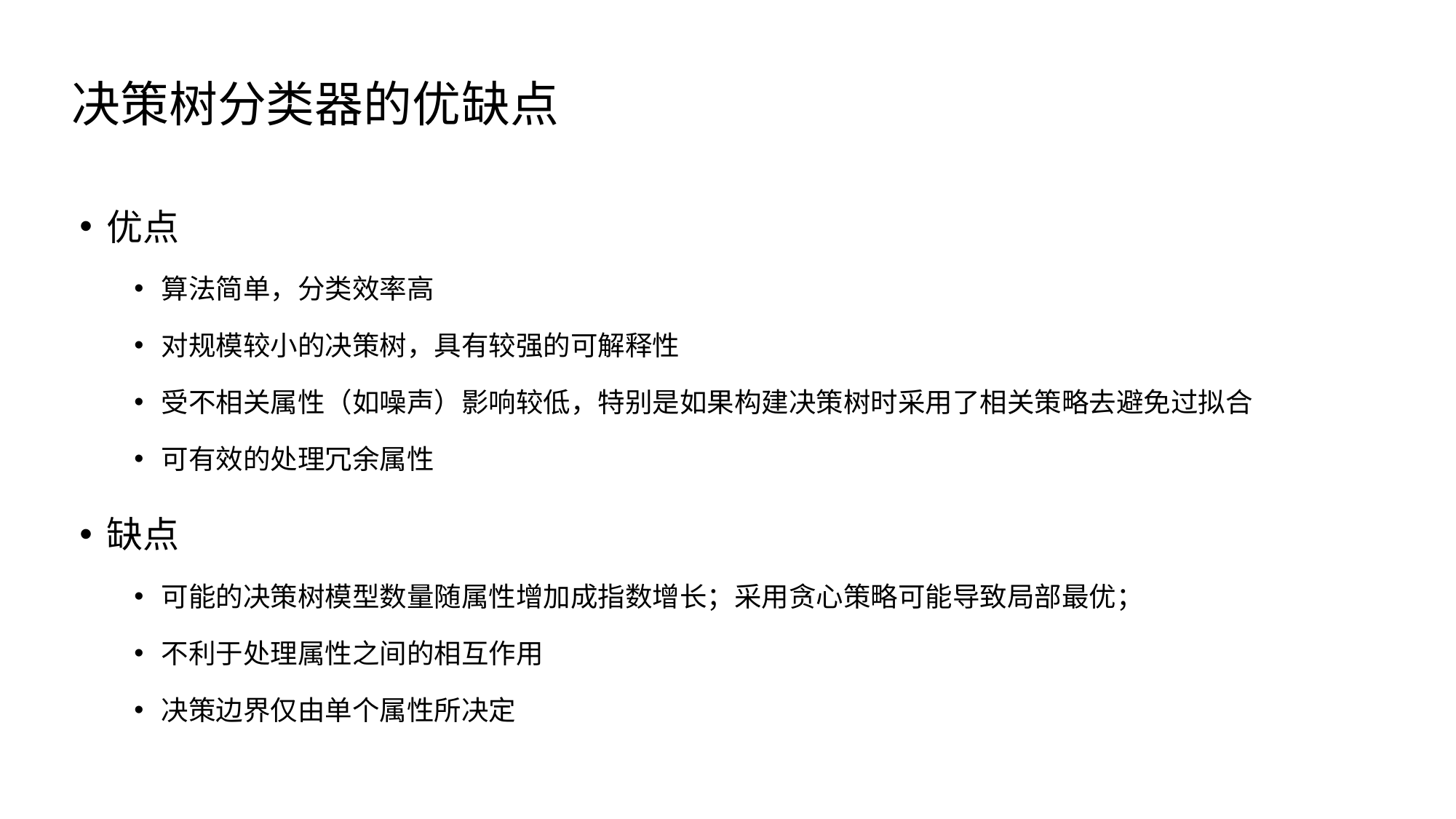

# 决策树分类器的优缺点
优点
算法简单，分类效率高
对规模较小的决策树，具有较强的可解释性
受不相关属性（如噪声）影响较低，特别是如果构建决策树时采用了相关策略去避免过拟合
可有效的处理冗余属性
缺点
可能的决策树模型数量随属性增加成指数增长；采用贪心策略可能导致局部最优；
不利于处理属性之间的相互作用
决策边界仅由单个属性所决定